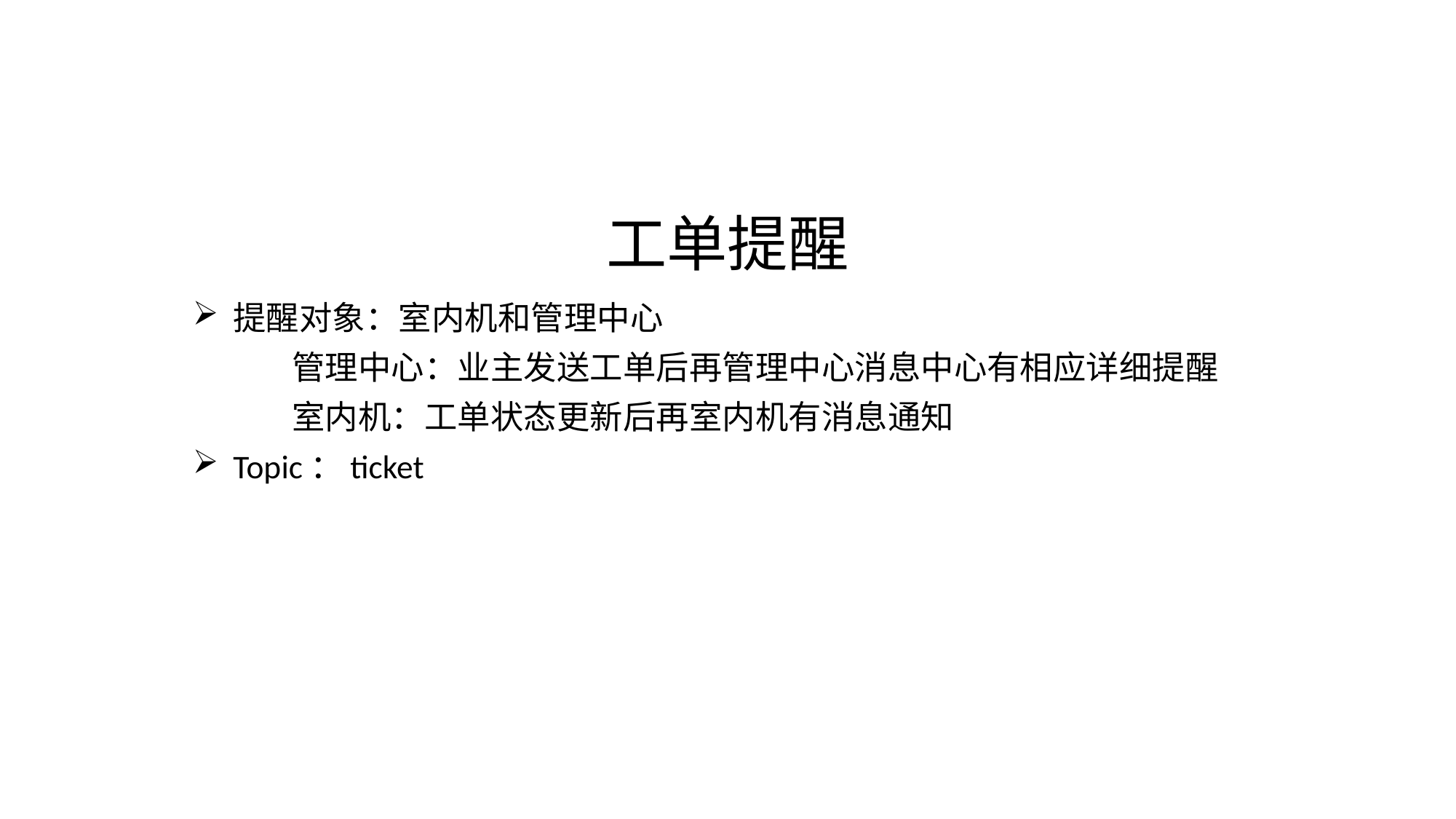

# 工单提醒
提醒对象：室内机和管理中心
	管理中心：业主发送工单后再管理中心消息中心有相应详细提醒
	室内机：工单状态更新后再室内机有消息通知
Topic：ticket